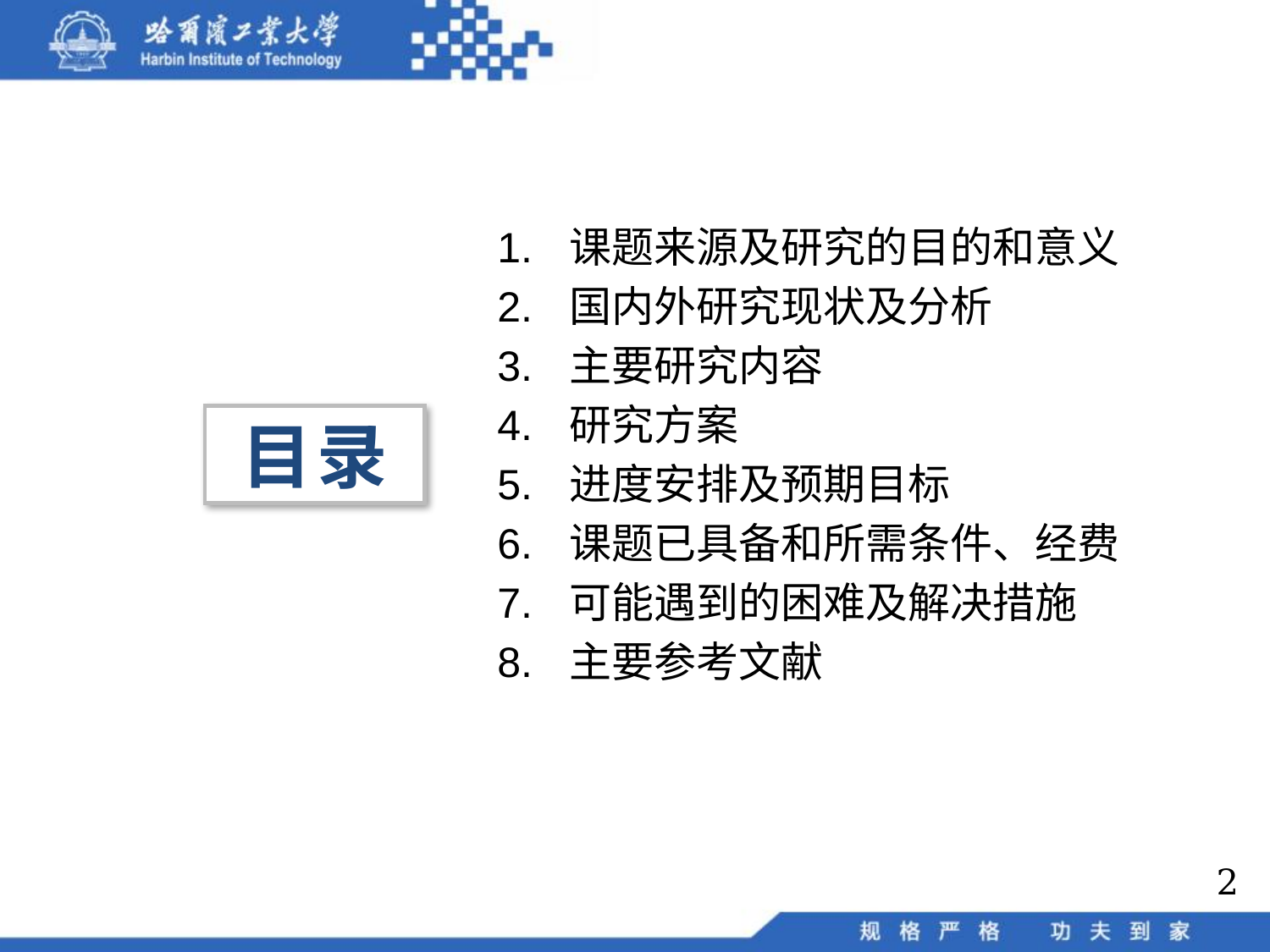

课题来源及研究的目的和意义
国内外研究现状及分析
主要研究内容
研究方案
进度安排及预期目标
课题已具备和所需条件、经费
可能遇到的困难及解决措施
主要参考文献
目录
2